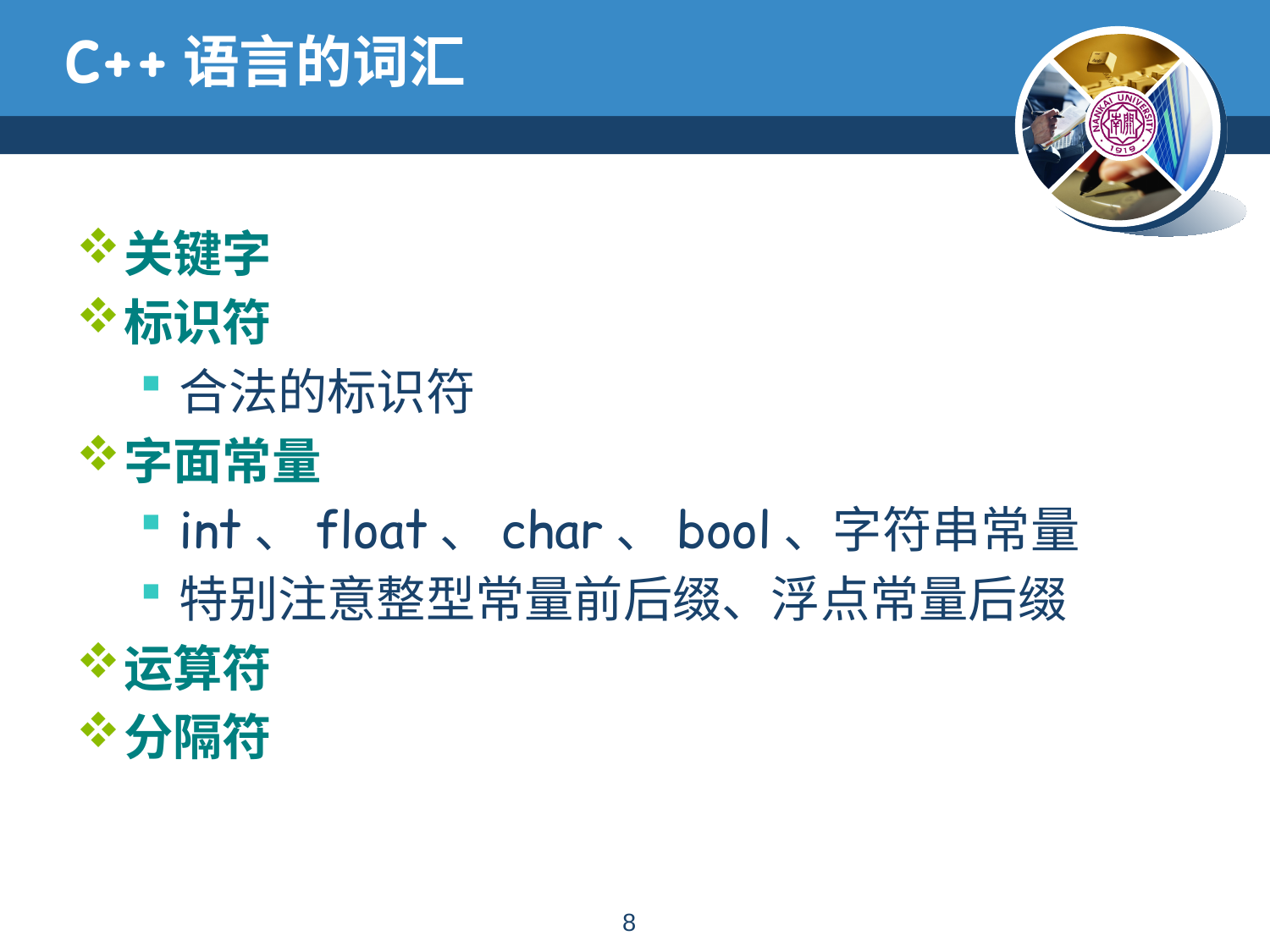

# C++语言的词汇
关键字
标识符
合法的标识符
字面常量
int、float、char、bool、字符串常量
特别注意整型常量前后缀、浮点常量后缀
运算符
分隔符
8